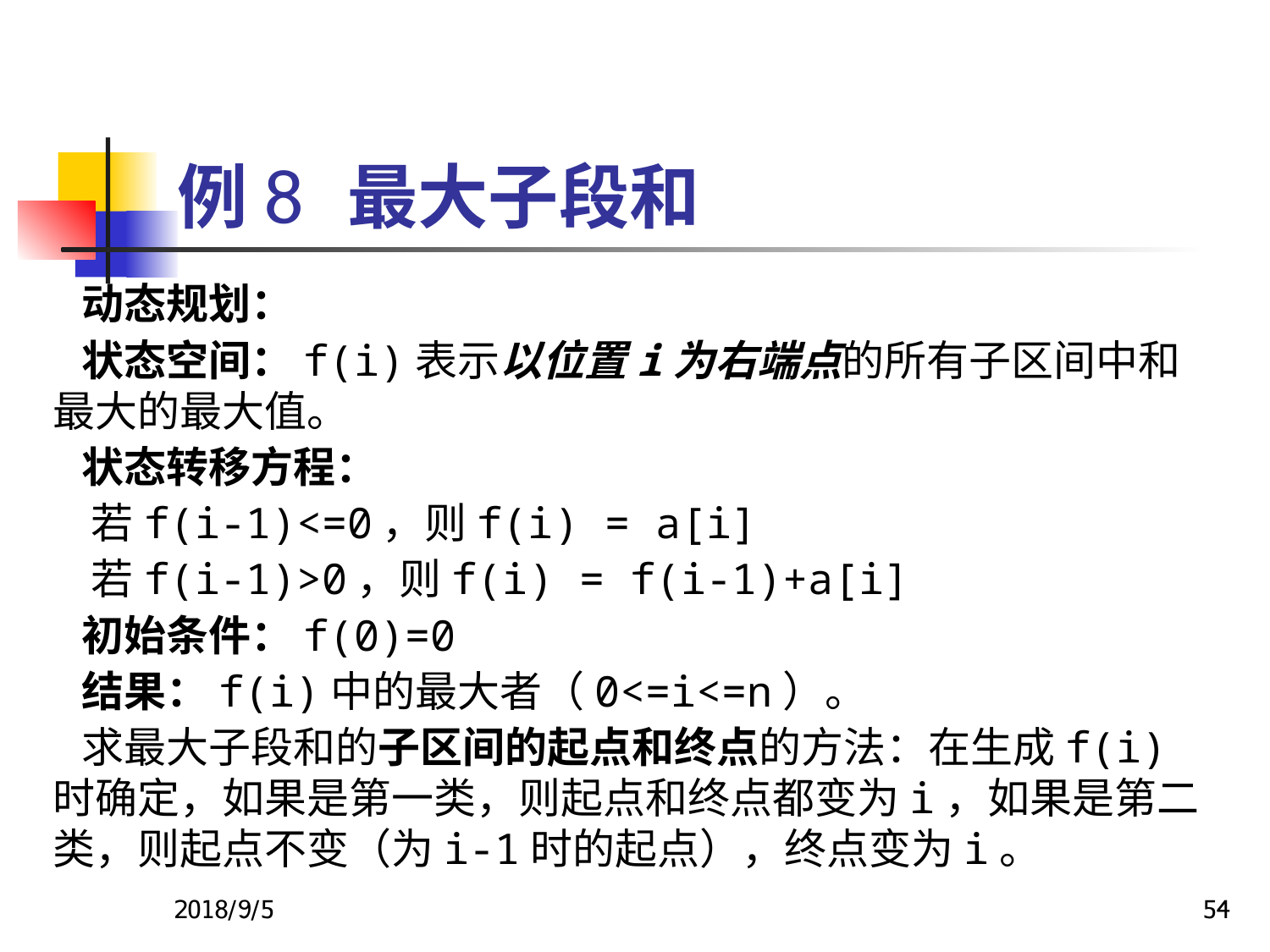

# 例8 最大子段和
  动态规划：
  状态空间：f(i)表示以位置i为右端点的所有子区间中和最大的最大值。
  状态转移方程：
   若f(i-1)<=0，则f(i) = a[i]
   若f(i-1)>0，则f(i) = f(i-1)+a[i]
  初始条件：f(0)=0
  结果：f(i)中的最大者（0<=i<=n）。
  求最大子段和的子区间的起点和终点的方法：在生成f(i)时确定，如果是第一类，则起点和终点都变为i，如果是第二类，则起点不变（为i-1时的起点），终点变为i。
2018/9/5
54